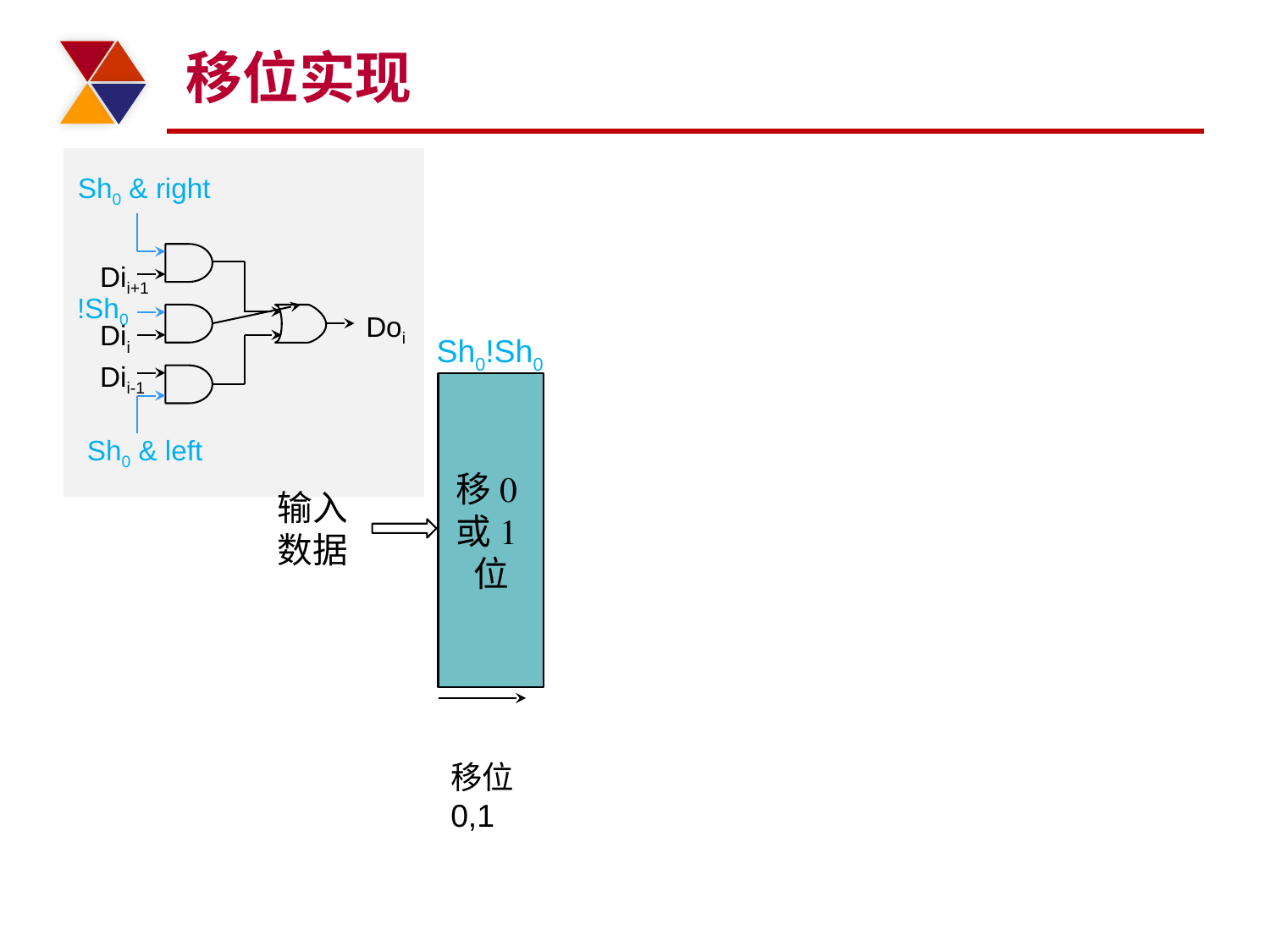

# 移位实现

Sh0 & right

Dii+1
!Sh0
Doi

Dii
Dii-1

Sh0 & left
Sh0!Sh0
移0或1位
输入数据

移位
0,1